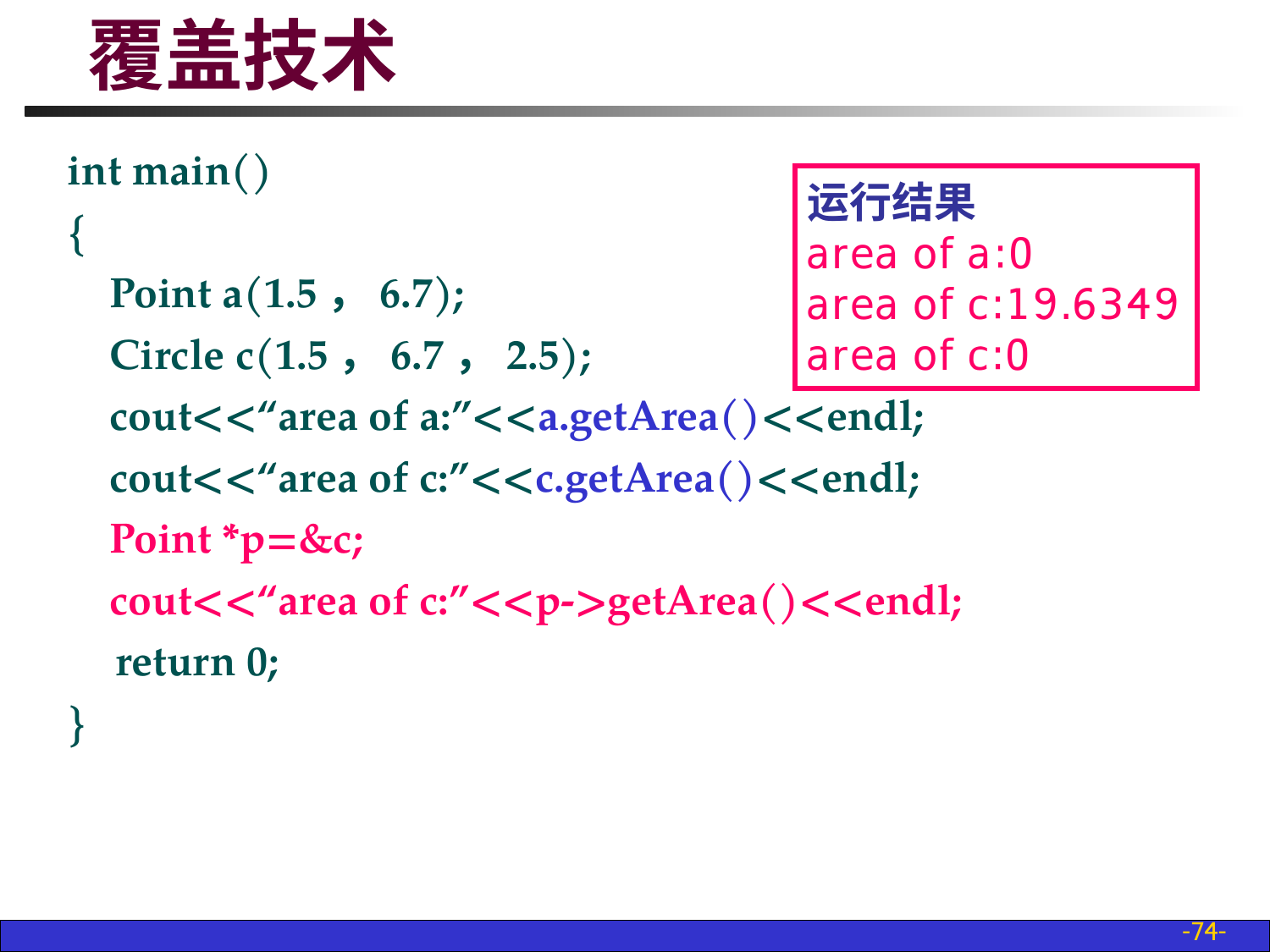

# 覆盖技术
int main()
{
    Point a(1.5，6.7);
    Circle c(1.5，6.7，2.5);
    cout<<“area of a:”<<a.getArea()<<endl;
    cout<<“area of c:”<<c.getArea()<<endl;
    Point *p=&c;
    cout<<“area of c:”<<p->getArea()<<endl;
	return 0;
}
运行结果
area of a:0
area of c:19.6349
area of c:0
-74-